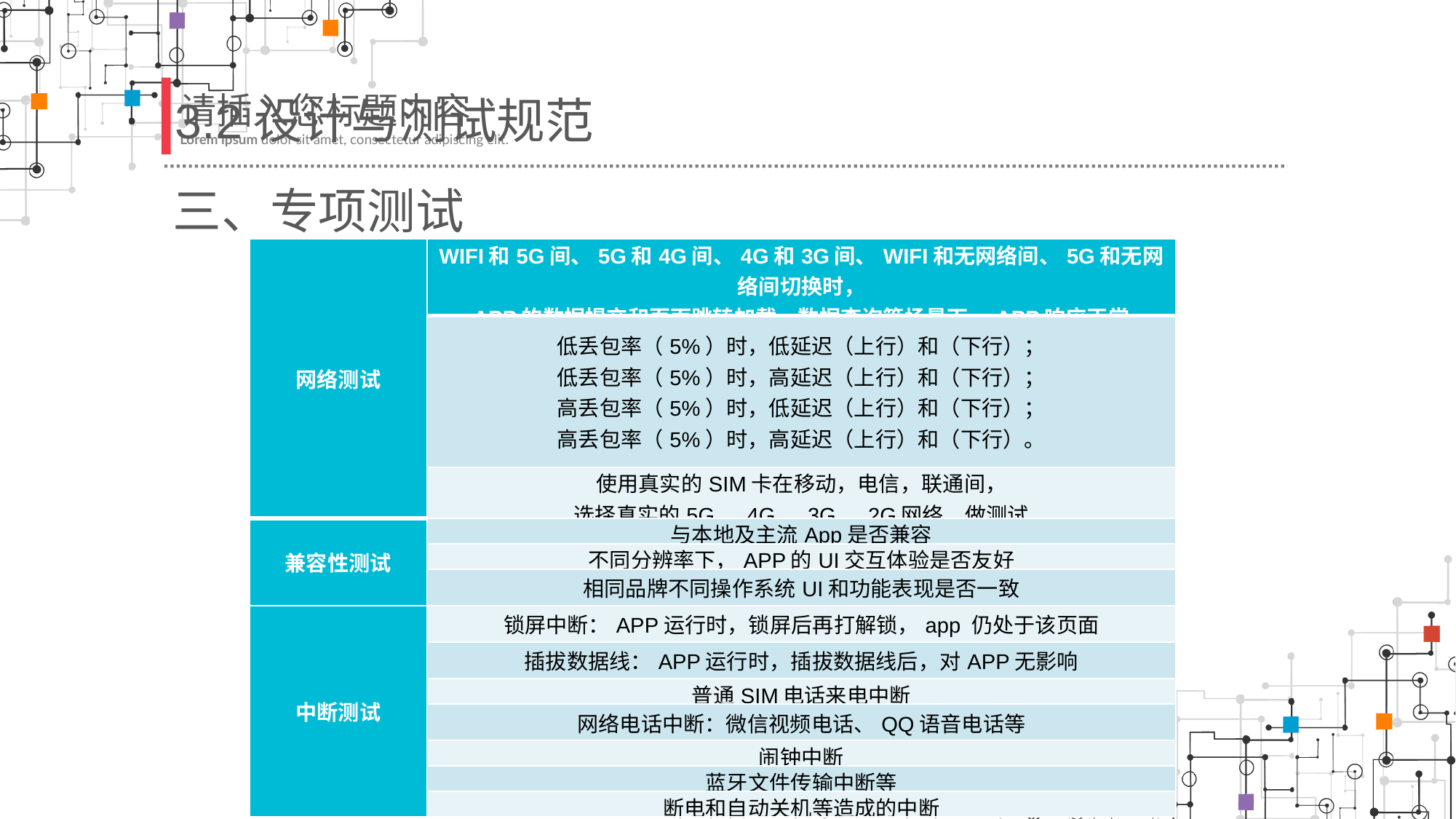

3.2设计与测试规范

       三、专项测试

| 网络测试 | WIFI和5G间、5G和4G间、4G和3G间、WIFI和无网络间、5G和无网络间切换时， APP的数据提交和页面跳转加载，数据查询等场景下，APP响应正常 |
| --- | --- |
|  | 低丢包率（5%）时，低延迟（上行）和（下行）； 低丢包率（5%）时，高延迟（上行）和（下行）； 高丢包率（5%）时，低延迟（上行）和（下行）； 高丢包率（5%）时，高延迟（上行）和（下行）。 |
|  | 使用真实的SIM卡在移动，电信，联通间， 选择真实的5G、4G、3G、2G网络，做测试 |
| 兼容性测试 | 与本地及主流App是否兼容 |
|  | 不同分辨率下，APP的UI交互体验是否友好 |
|  | 相同品牌不同操作系统UI和功能表现是否一致 |
| 中断测试 | 锁屏中断：APP运行时，锁屏后再打解锁，app 仍处于该页面 |
|  | 插拔数据线：APP运行时，插拔数据线后，对APP无影响 |
|  | 普通SIM电话来电中断 |
|  | 网络电话中断：微信视频电话、QQ语音电话等 |
|  | 闹钟中断 |
|  | 蓝牙文件传输中断等 |
|  | 断电和自动关机等造成的中断 |
MORE THEN
YOU WAIT
TODAY